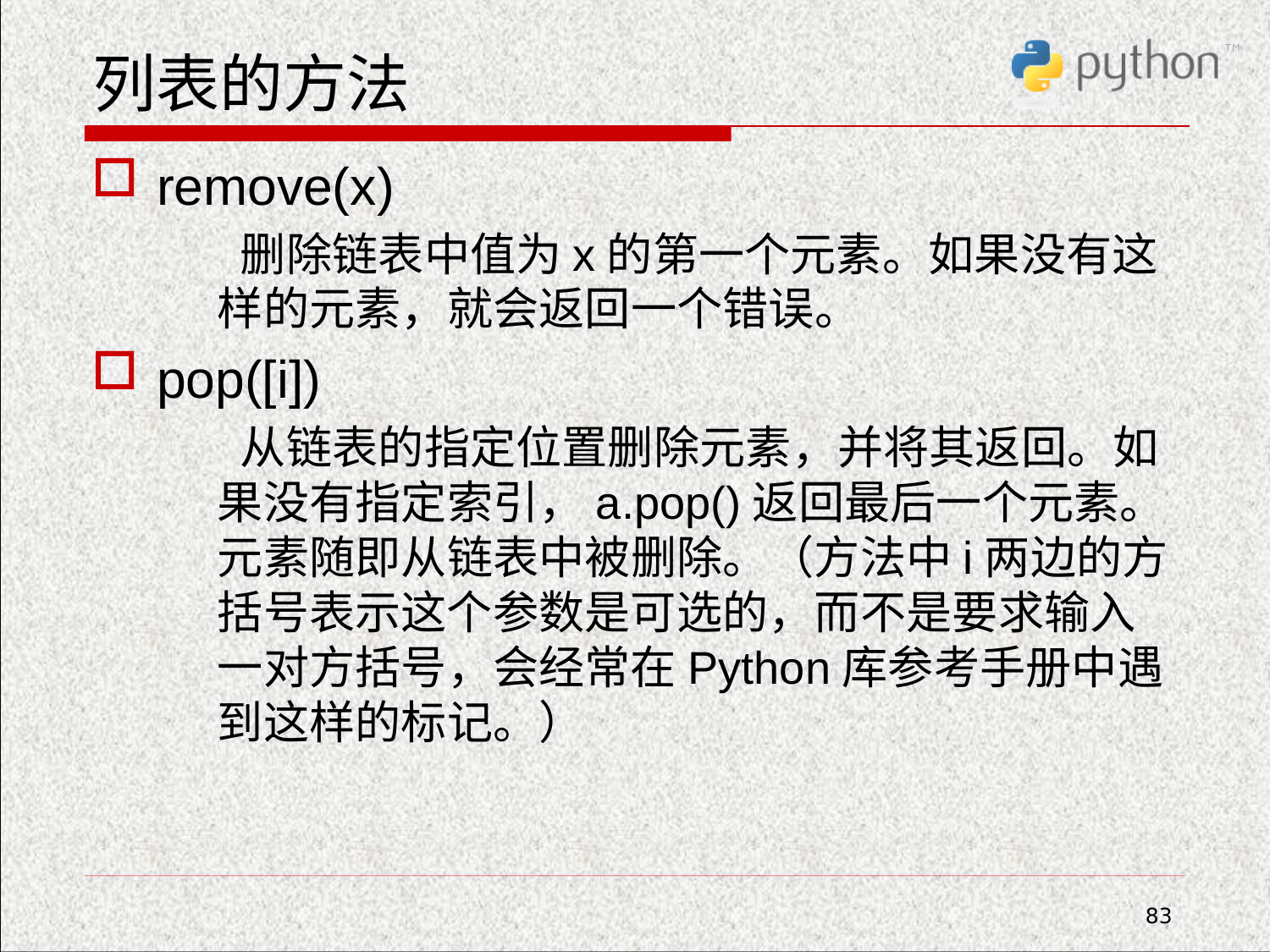

# 列表的方法
remove(x)
       删除链表中值为x的第一个元素。如果没有这样的元素，就会返回一个错误。
pop([i])
       从链表的指定位置删除元素，并将其返回。如果没有指定索引，a.pop()返回最后一个元素。元素随即从链表中被删除。（方法中i两边的方括号表示这个参数是可选的，而不是要求输入一对方括号，会经常在Python库参考手册中遇到这样的标记。）

83